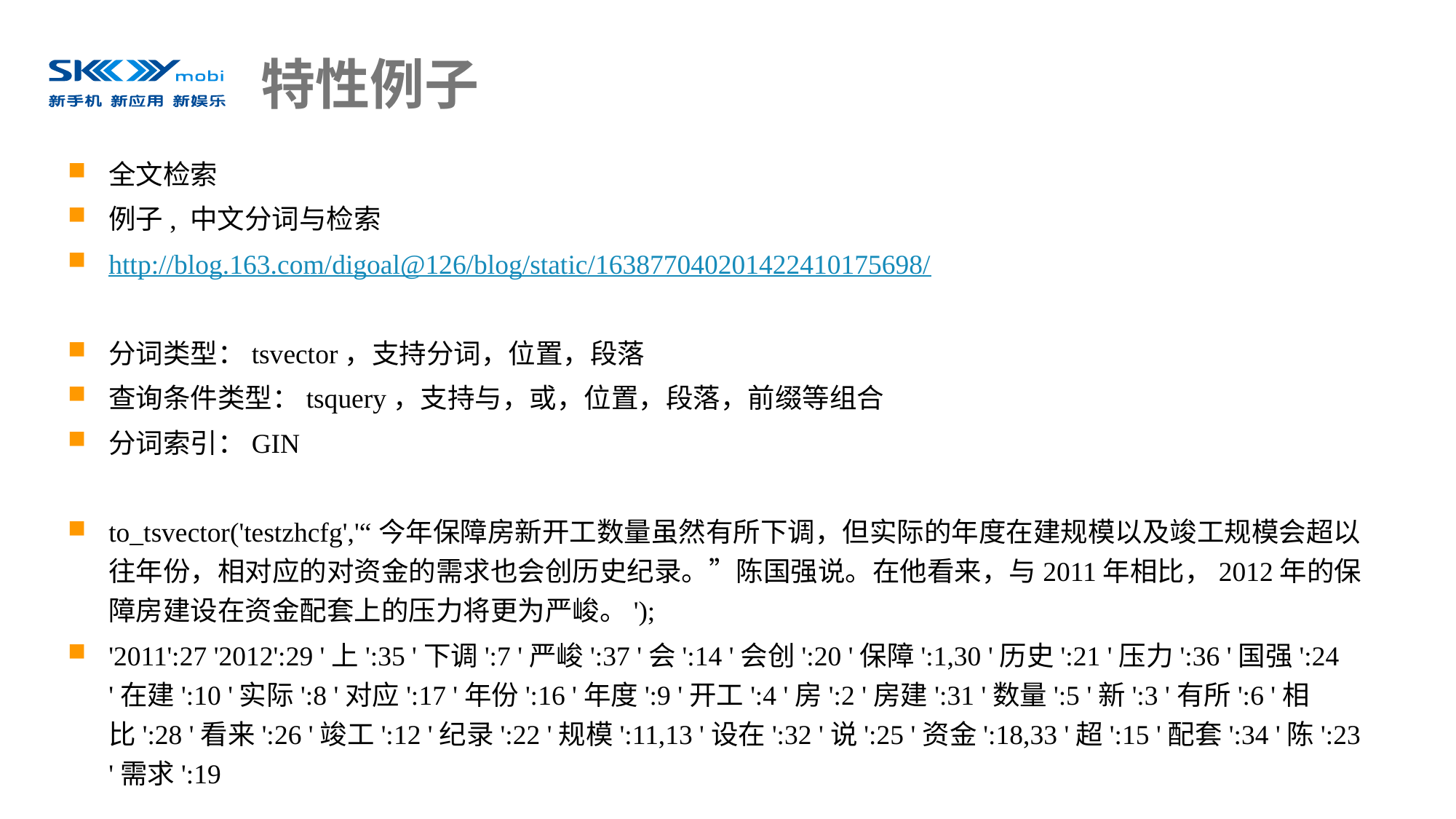

# 特性例子
全文检索
例子, 中文分词与检索
http://blog.163.com/digoal@126/blog/static/163877040201422410175698/

分词类型：tsvector，支持分词，位置，段落
查询条件类型：tsquery，支持与，或，位置，段落，前缀等组合
分词索引：GIN

to_tsvector('testzhcfg','“今年保障房新开工数量虽然有所下调，但实际的年度在建规模以及竣工规模会超以往年份，相对应的对资金的需求也会创历史纪录。”陈国强说。在他看来，与2011年相比，2012年的保障房建设在资金配套上的压力将更为严峻。');
'2011':27 '2012':29 '上':35 '下调':7 '严峻':37 '会':14 '会创':20 '保障':1,30 '历史':21 '压力':36 '国强':24 '在建':10 '实际':8 '对应':17 '年份':16 '年度':9 '开工':4 '房':2 '房建':31 '数量':5 '新':3 '有所':6 '相比':28 '看来':26 '竣工':12 '纪录':22 '规模':11,13 '设在':32 '说':25 '资金':18,33 '超':15 '配套':34 '陈':23 '需求':19